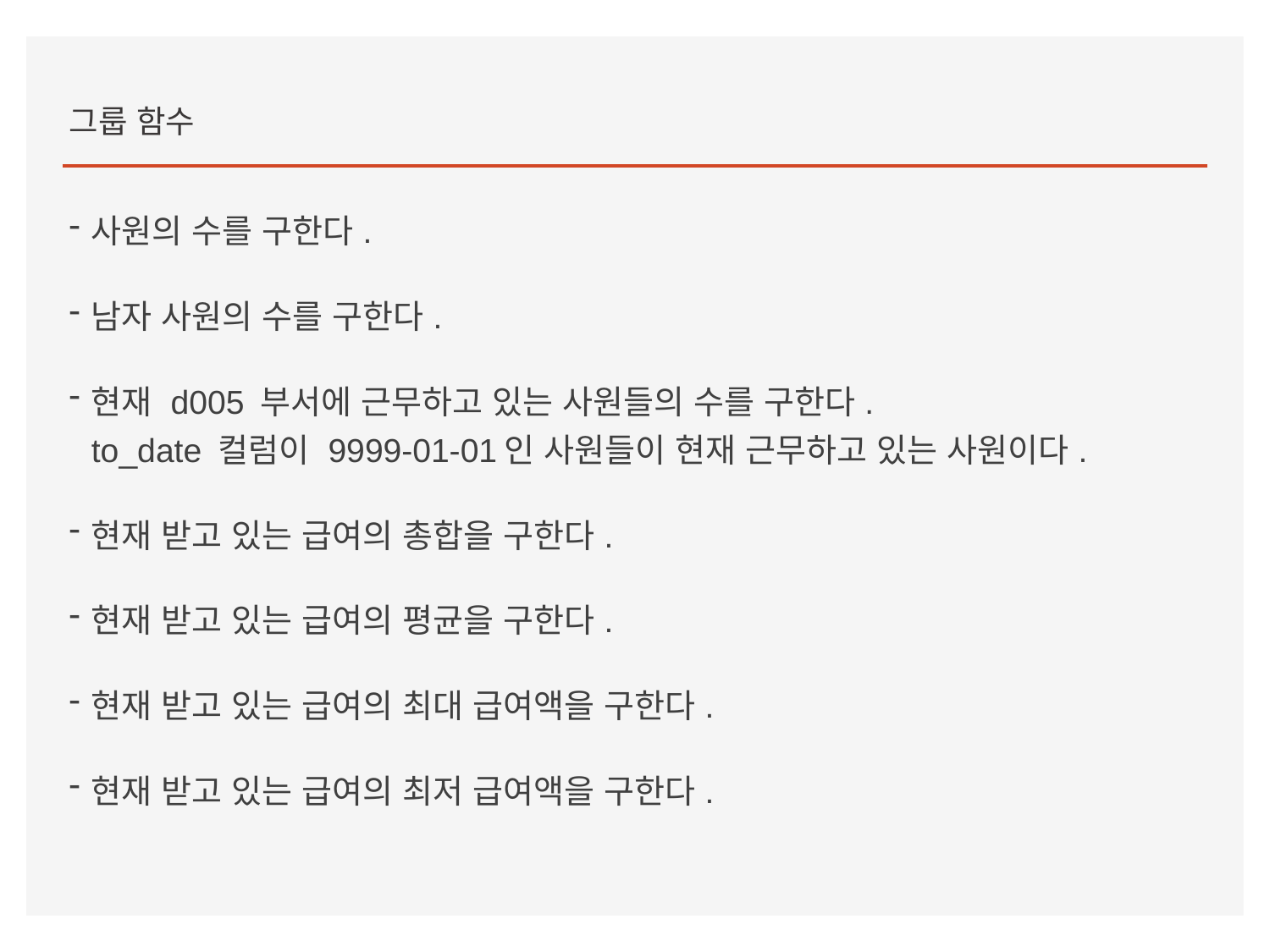

그룹 함수
사원의 수를 구한다.
남자 사원의 수를 구한다.
현재 d005 부서에 근무하고 있는 사원들의 수를 구한다.
to_date 컬럼이 9999-01-01인 사원들이 현재 근무하고 있는 사원이다.
현재 받고 있는 급여의 총합을 구한다.
현재 받고 있는 급여의 평균을 구한다.
현재 받고 있는 급여의 최대 급여액을 구한다.
현재 받고 있는 급여의 최저 급여액을 구한다.